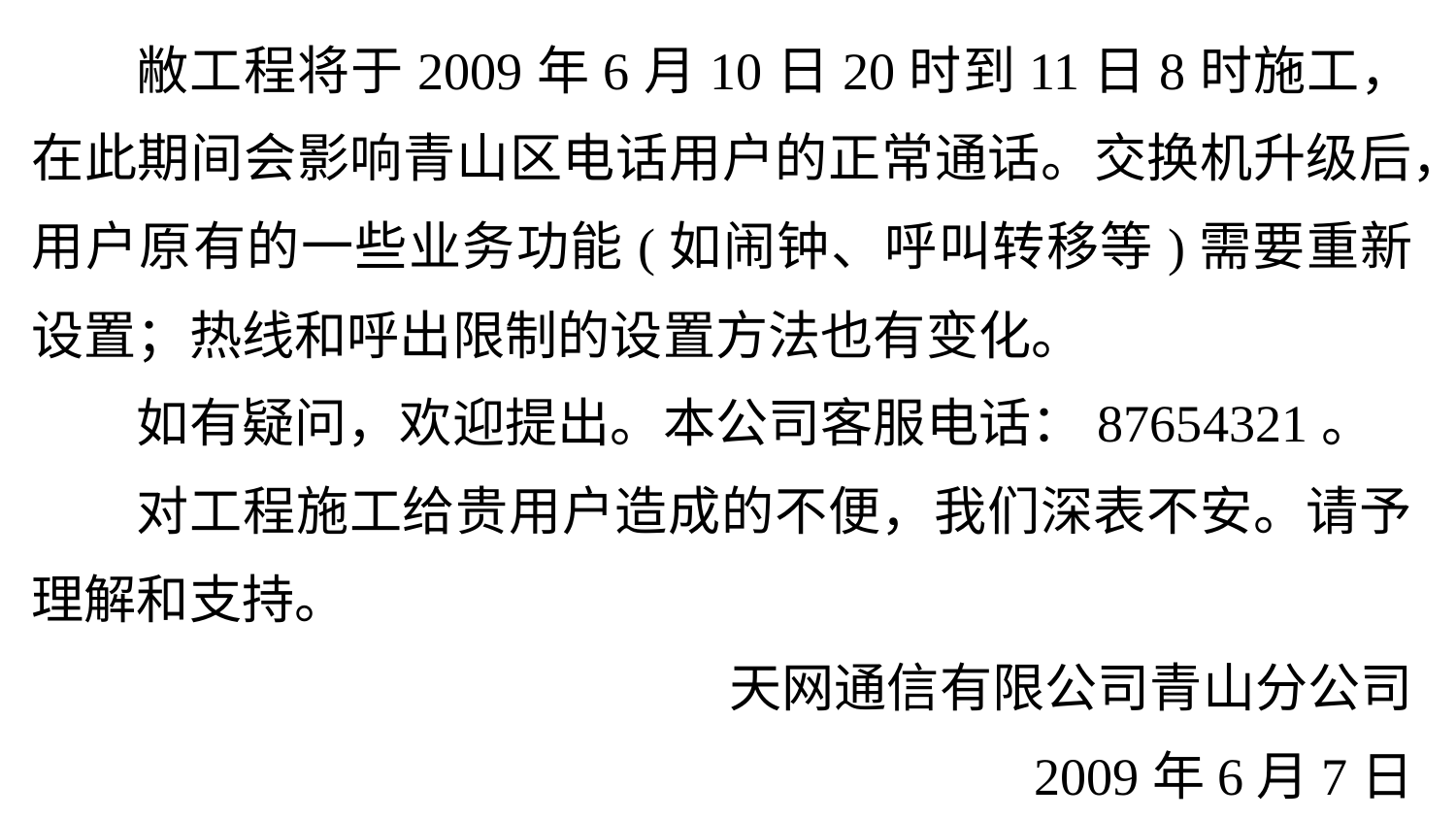

敝工程将于2009年6月10日20时到11日8时施工，在此期间会影响青山区电话用户的正常通话。交换机升级后，用户原有的一些业务功能(如闹钟、呼叫转移等)需要重新设置；热线和呼出限制的设置方法也有变化。
如有疑问，欢迎提出。本公司客服电话：87654321。
对工程施工给贵用户造成的不便，我们深表不安。请予理解和支持。
天网通信有限公司青山分公司
2009年6月7日